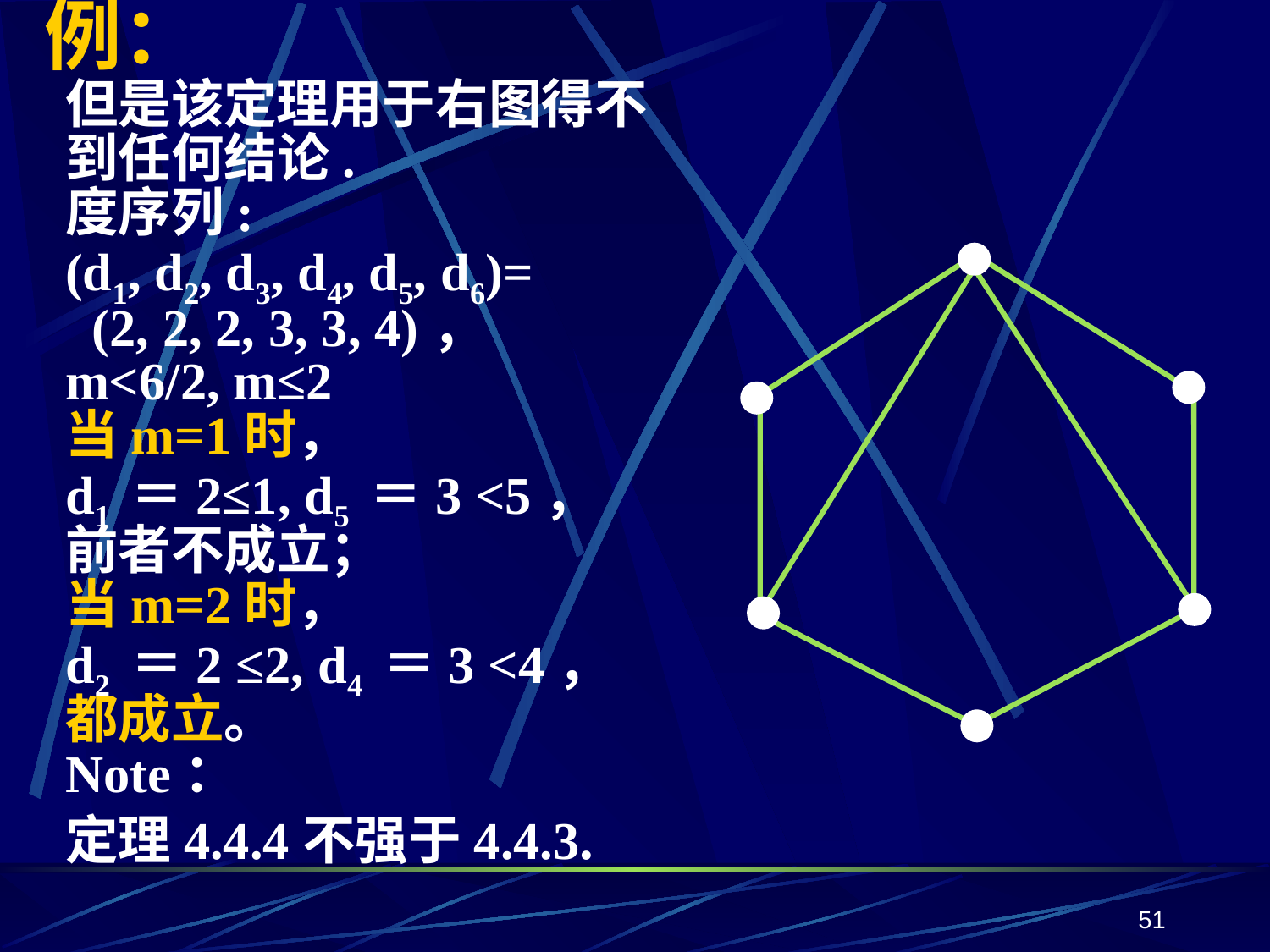

# 例：
但是该定理用于右图得不到任何结论.
度序列:
(d1, d2, d3, d4, d5, d6)=
  (2, 2, 2, 3, 3, 4)，
m<6/2, m≤2
当m=1时，
d1 ＝2≤1, d5 ＝3 <5，
前者不成立；
当m=2时，
d2 ＝2 ≤2, d4 ＝3 <4，
都成立。
Note：
定理4.4.4不强于4.4.3.

51